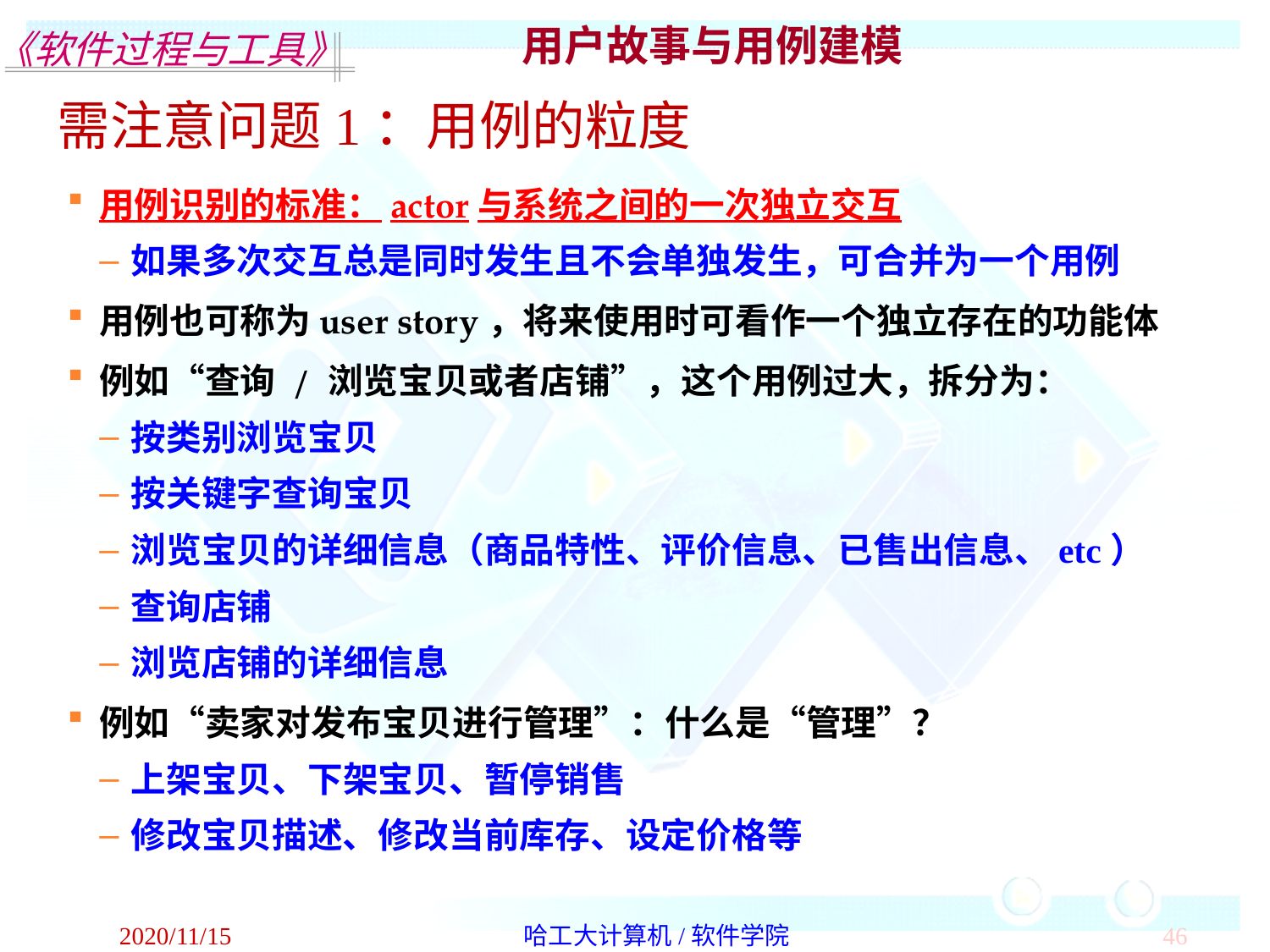

用户故事与用例建模
需注意问题1：用例的粒度
用例识别的标准：actor与系统之间的一次独立交互
如果多次交互总是同时发生且不会单独发生，可合并为一个用例
用例也可称为user story，将来使用时可看作一个独立存在的功能体
例如“查询 / 浏览宝贝或者店铺”，这个用例过大，拆分为：
按类别浏览宝贝
按关键字查询宝贝
浏览宝贝的详细信息（商品特性、评价信息、已售出信息、etc）
查询店铺
浏览店铺的详细信息
例如“卖家对发布宝贝进行管理”：什么是“管理”？
上架宝贝、下架宝贝、暂停销售
修改宝贝描述、修改当前库存、设定价格等